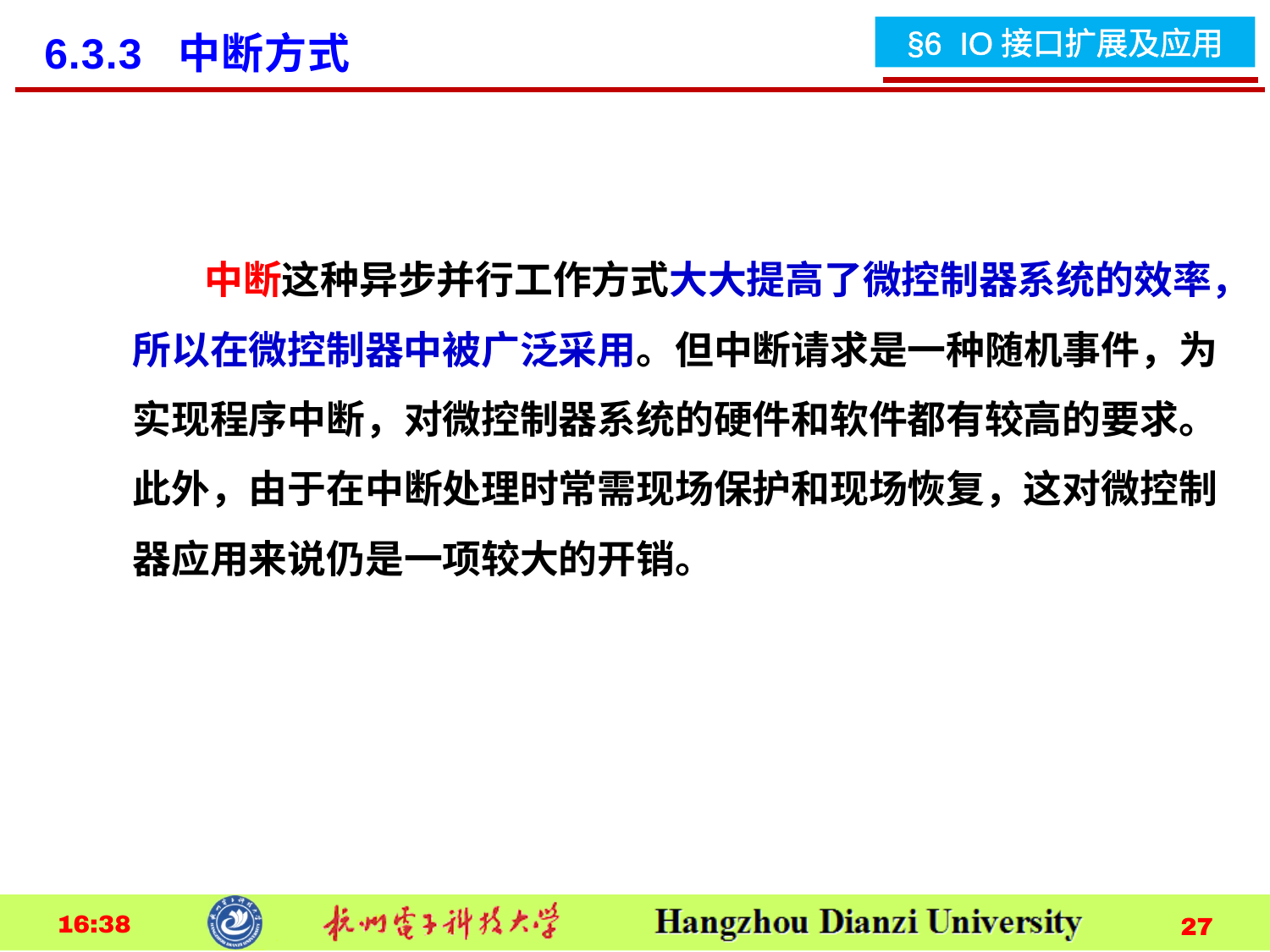

6.3.3  中断方式
       中断这种异步并行工作方式大大提高了微控制器系统的效率，所以在微控制器中被广泛采用。但中断请求是一种随机事件，为实现程序中断，对微控制器系统的硬件和软件都有较高的要求。此外，由于在中断处理时常需现场保护和现场恢复，这对微控制器应用来说仍是一项较大的开销。